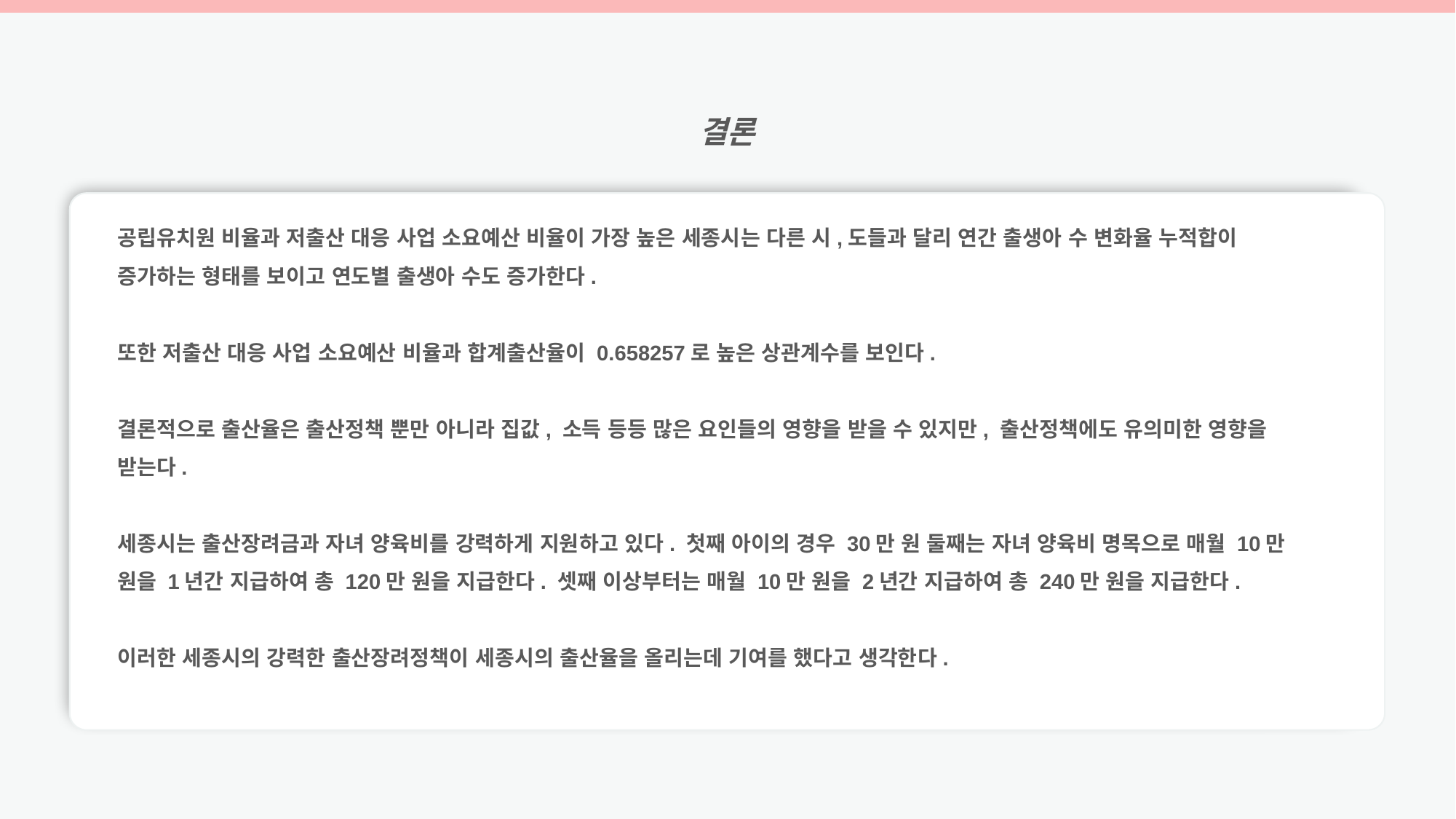

결론

공립유치원 비율과 저출산 대응 사업 소요예산 비율이 가장 높은 세종시는 다른 시,도들과 달리 연간 출생아 수 변화율 누적합이 증가하는 형태를 보이고 연도별 출생아 수도 증가한다.

또한 저출산 대응 사업 소요예산 비율과 합계출산율이 0.658257로 높은 상관계수를 보인다.

결론적으로 출산율은 출산정책 뿐만 아니라 집값, 소득 등등 많은 요인들의 영향을 받을 수 있지만, 출산정책에도 유의미한 영향을 받는다.

세종시는 출산장려금과 자녀 양육비를 강력하게 지원하고 있다. 첫째 아이의 경우 30만 원 둘째는 자녀 양육비 명목으로 매월 10만 원을 1년간 지급하여 총 120만 원을 지급한다. 셋째 이상부터는 매월 10만 원을 2년간 지급하여 총 240만 원을 지급한다.

이러한 세종시의 강력한 출산장려정책이 세종시의 출산율을 올리는데 기여를 했다고 생각한다.